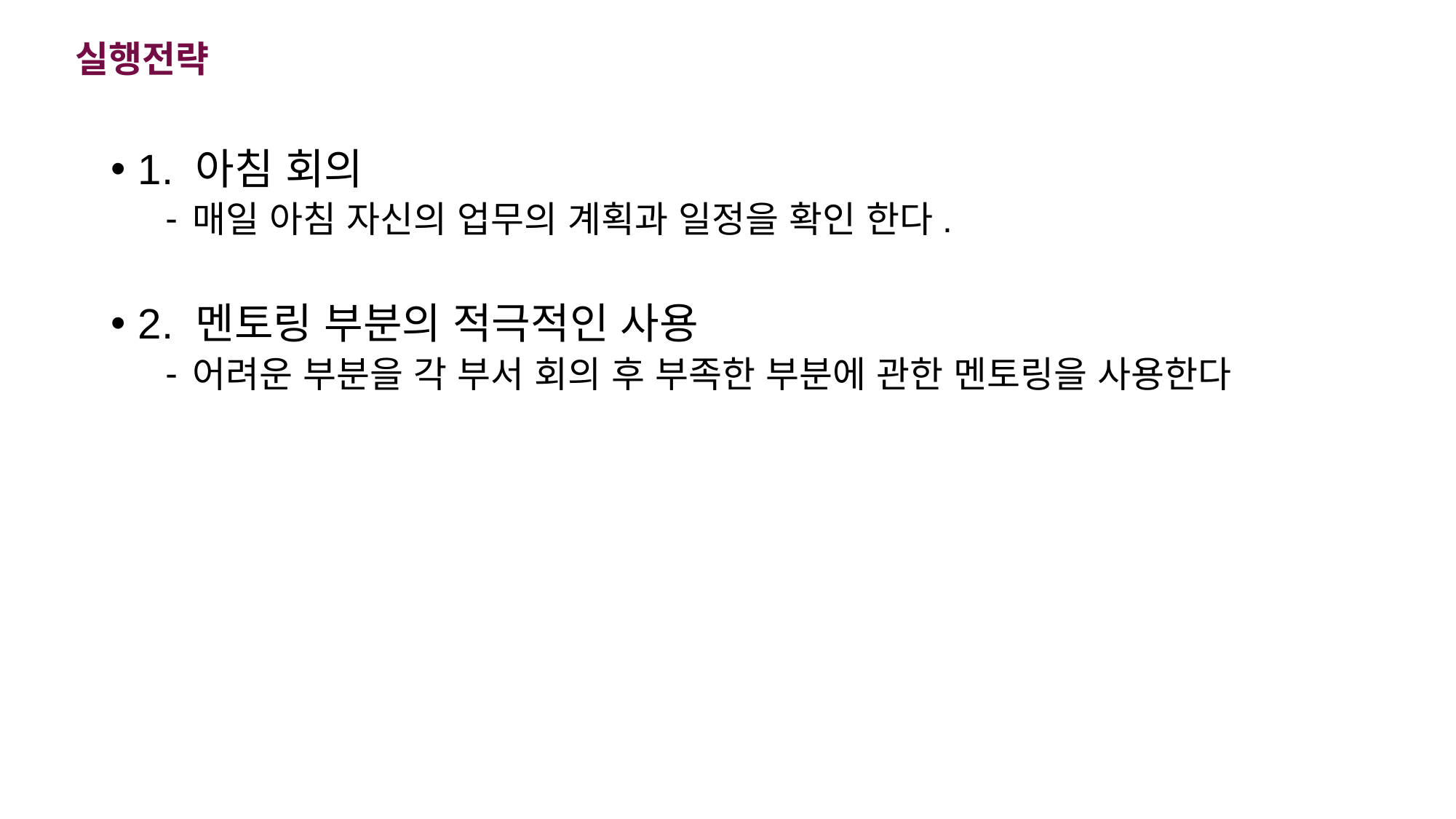

실행전략
1. 아침 회의
매일 아침 자신의 업무의 계획과 일정을 확인 한다.

2. 멘토링 부분의 적극적인 사용
어려운 부분을 각 부서 회의 후 부족한 부분에 관한 멘토링을 사용한다